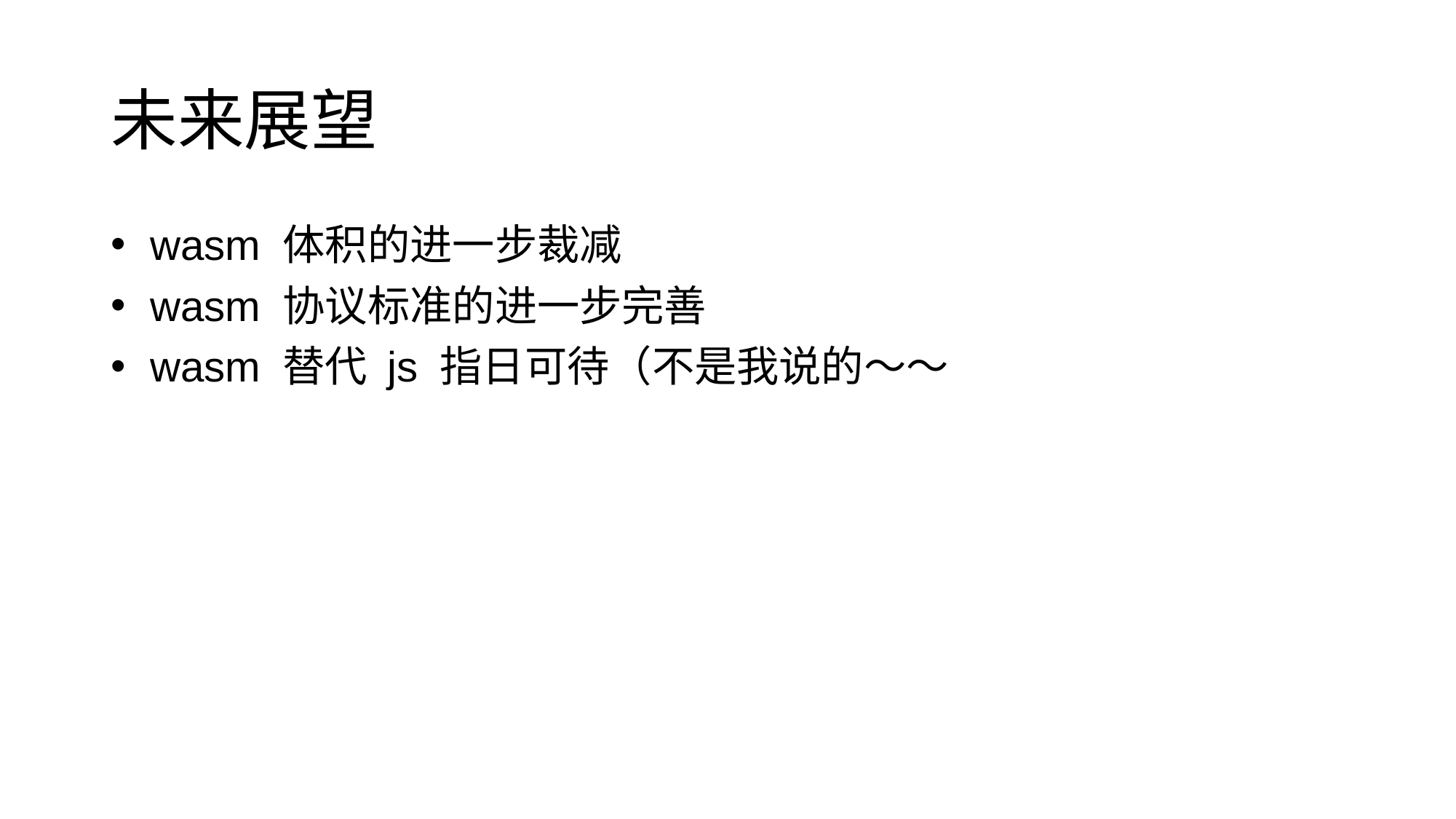

# 未来展望
 wasm 体积的进一步裁减
 wasm 协议标准的进一步完善
 wasm 替代 js 指日可待（不是我说的～～